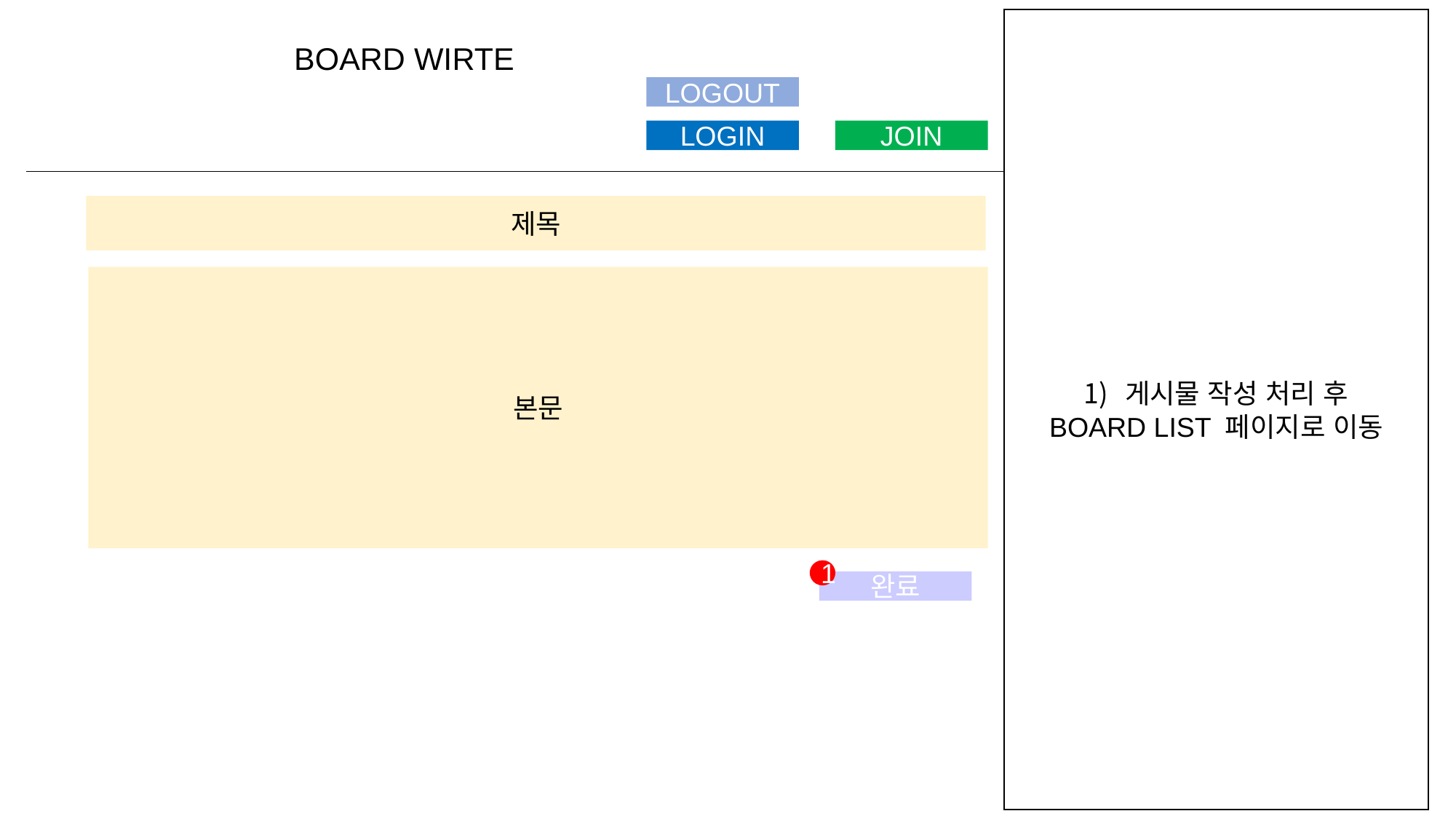

게시물 작성 처리 후
BOARD LIST 페이지로 이동
BOARD WIRTE
LOGOUT
JOIN
LOGIN
제목
본문
1
완료